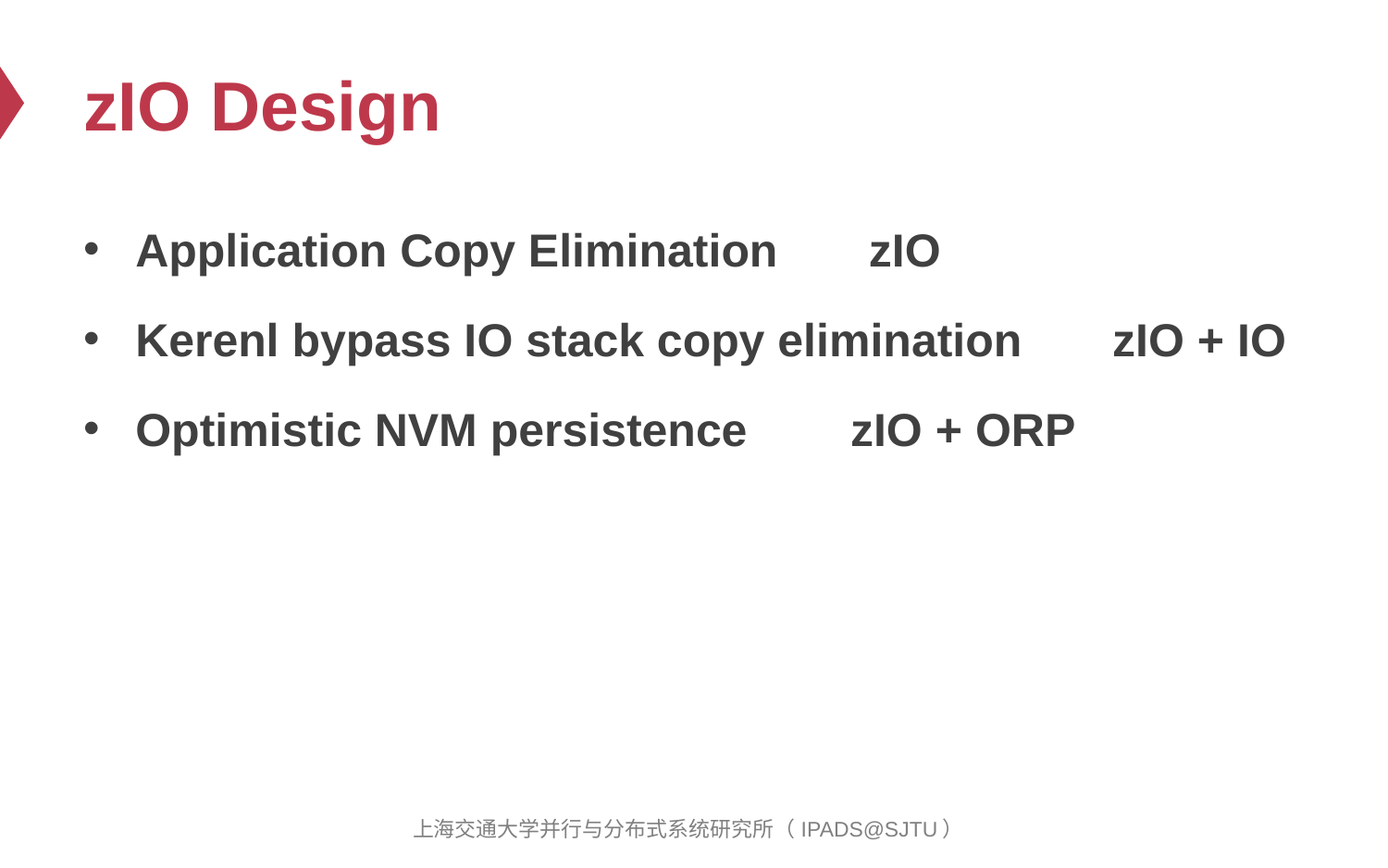

# zIO Design
Application Copy Elimination       zIO
Kerenl bypass IO stack copy elimination       zIO + IO
Optimistic NVM persistence        zIO + ORP

11
上海交通大学并行与分布式系统研究所（IPADS@SJTU）